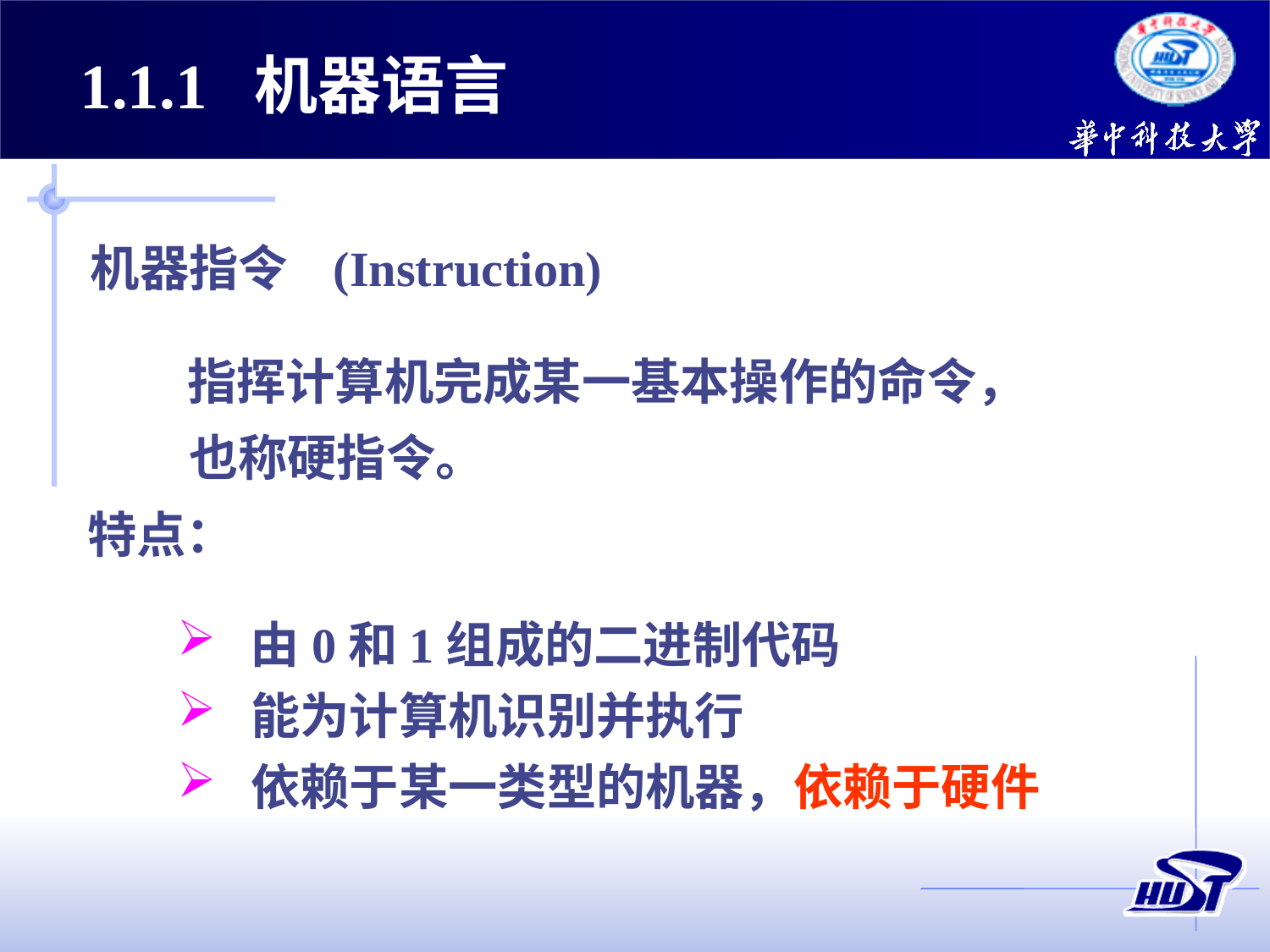

1.1.1  机器语言
机器指令   (Instruction)
        指挥计算机完成某一基本操作的命令，
        也称硬指令。
特点：
  由0和1组成的二进制代码
  能为计算机识别并执行
  依赖于某一类型的机器，依赖于硬件